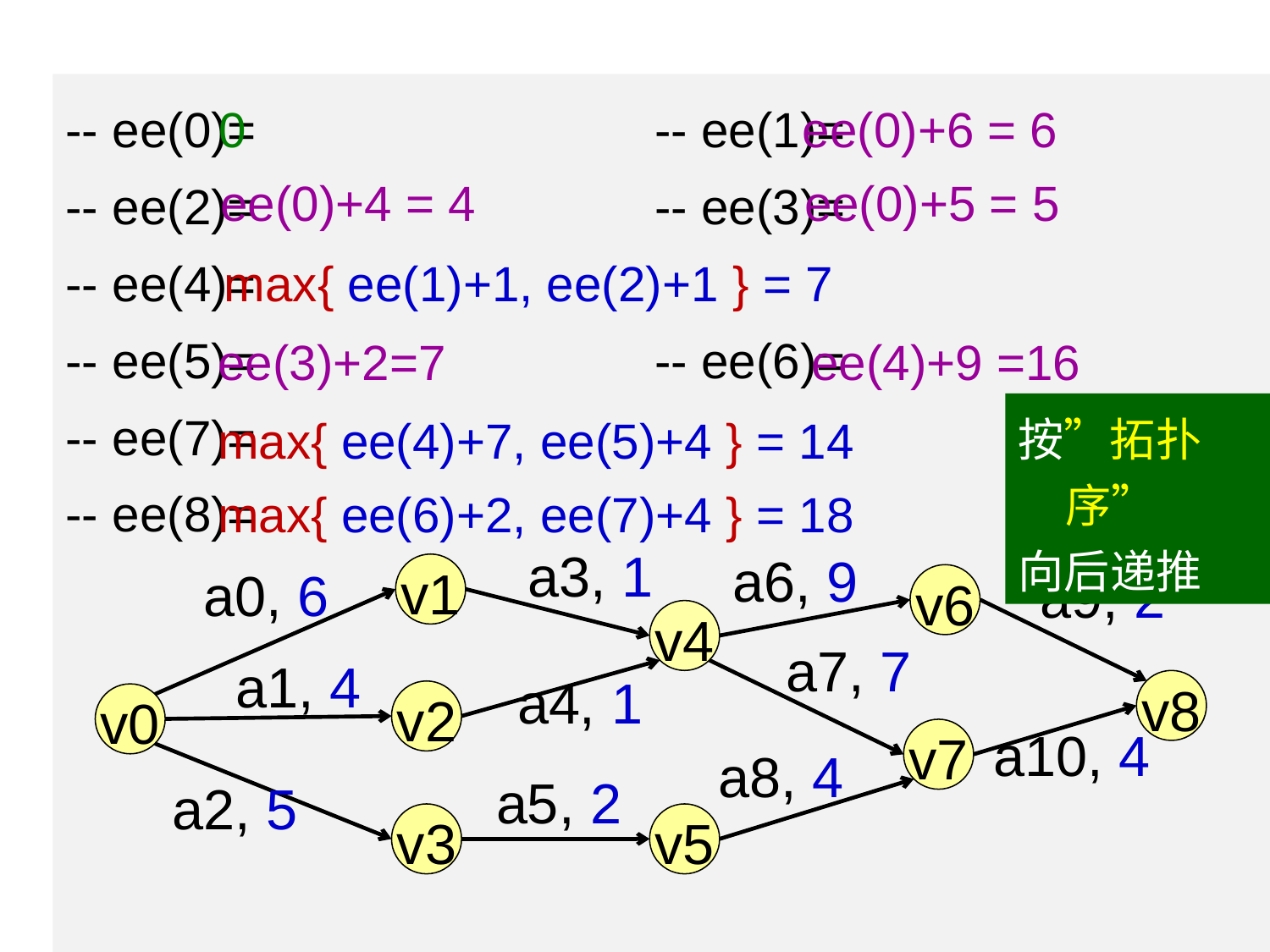

-- ee(0)=                             -- ee(1)=
-- ee(2)=                             -- ee(3)=
-- ee(4)=
-- ee(5)=                             -- ee(6)=
-- ee(7)=
-- ee(8)=
0
ee(0)+6 = 6
ee(0)+4 = 4
ee(0)+5 = 5
max{ ee(1)+1, ee(2)+1 } = 7
ee(3)+2=7
ee(4)+9 =16
max{ ee(4)+7, ee(5)+4 } = 14
按”拓扑序”
向后递推
max{ ee(6)+2, ee(7)+4 } = 18
a3, 1
a6, 9
a0, 6
v1
a9, 2
v6
v4
a7, 7
a1, 4
a4, 1
v8
v2
v0
a10, 4
v7
a8, 4
a5, 2
a2, 5
v3
v5